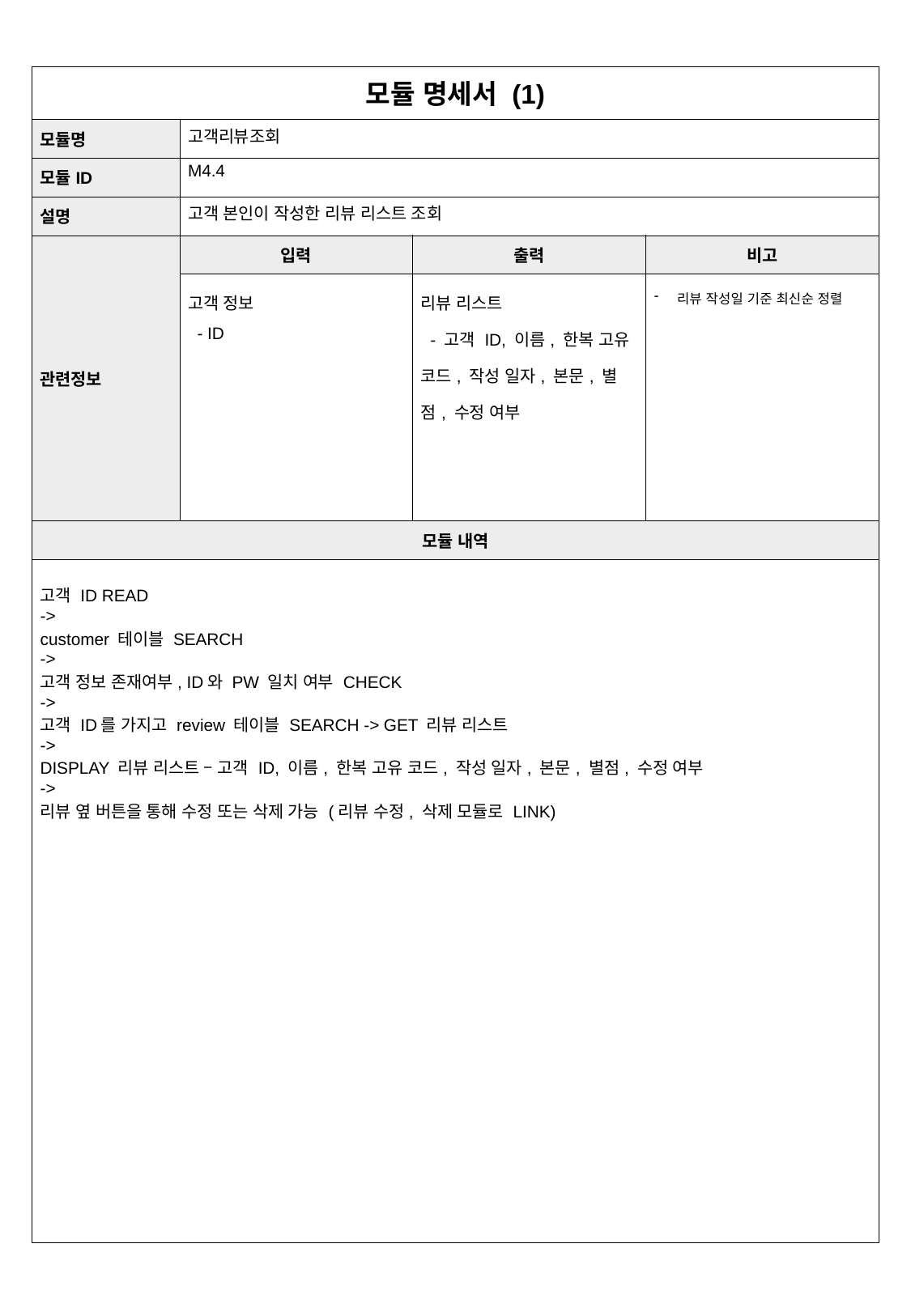

| 모듈 명세서 (1) | 주문신청서작성 |  |  |
| --- | --- | --- | --- |
| 모듈명 | 고객리뷰조회 |  |  |
| 모듈ID | M4.4 |  |  |
| 설명 | 고객 본인이 작성한 리뷰 리스트 조회 |  |  |
| 관련정보 | 입력 | 출력 | 비고 |
|  | 고객 정보 - ID | 리뷰 리스트 - 고객 ID, 이름, 한복 고유 코드, 작성 일자, 본문, 별점, 수정 여부 | 리뷰 작성일 기준 최신순 정렬 |
| 모듈 내역 |  |  |  |
| 고객 ID READ -> customer 테이블 SEARCH -> 고객 정보 존재여부, ID와 PW 일치 여부 CHECK -> 고객 ID를 가지고 review 테이블 SEARCH -> GET 리뷰 리스트 -> DISPLAY 리뷰 리스트 – 고객 ID, 이름, 한복 고유 코드, 작성 일자, 본문, 별점, 수정 여부 -> 리뷰 옆 버튼을 통해 수정 또는 삭제 가능 (리뷰 수정, 삭제 모듈로 LINK) |  |  |  |